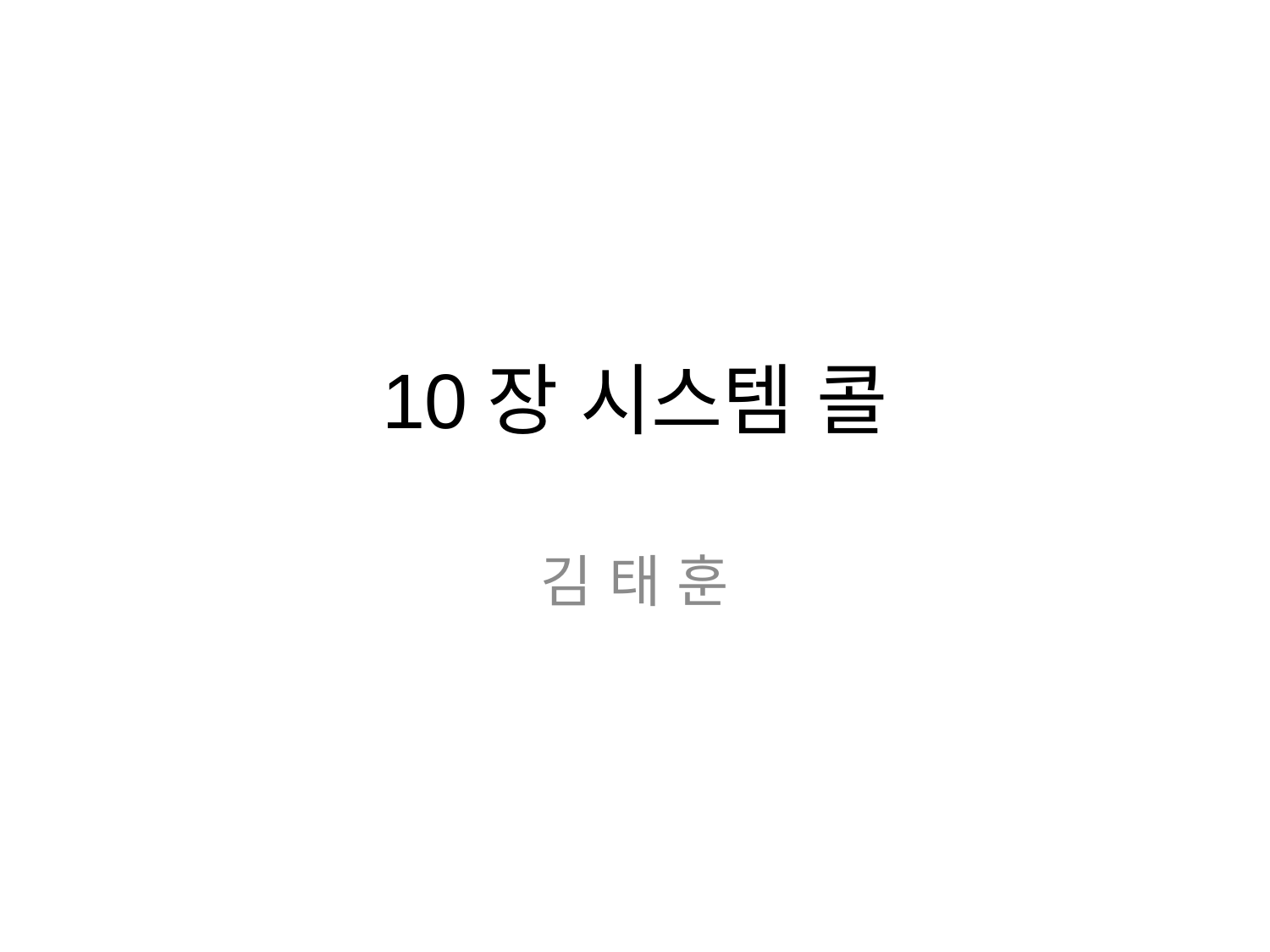

# 10장 시스템 콜
김 태 훈